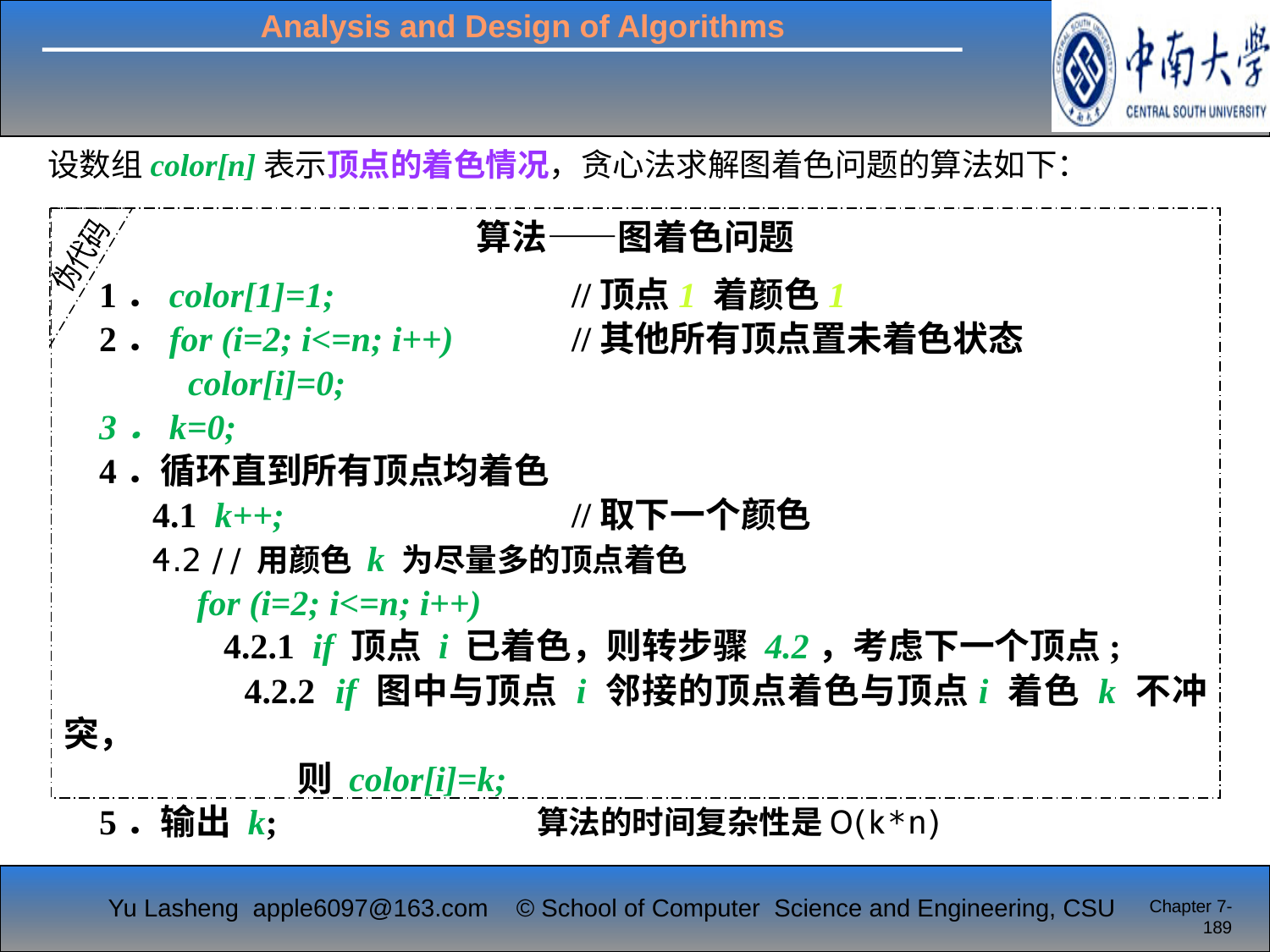

设数组color[n]表示顶点的着色情况，贪心法求解图着色问题的算法如下：

伪代码
算法——图着色问题
    1．color[1]=1;  		//顶点1 着颜色1
    2．for (i=2; i<=n; i++)  	//其他所有顶点置未着色状态
              color[i]=0;
    3．k=0;
    4．循环直到所有顶点均着色
          4.1  k++;  			//取下一个颜色
          4.2 //用颜色 k 为尽量多的顶点着色
               for (i=2; i<=n; i++)
                  4.2.1  if 顶点 i 已着色，则转步骤 4.2，考虑下一个顶点;
                  4.2.2  if 图中与顶点 i 邻接的顶点着色与顶点i 着色 k 不冲突，
                            则 color[i]=k;
    5．输出 k;
算法的时间复杂性是O(k*n)
Chapter 7-189